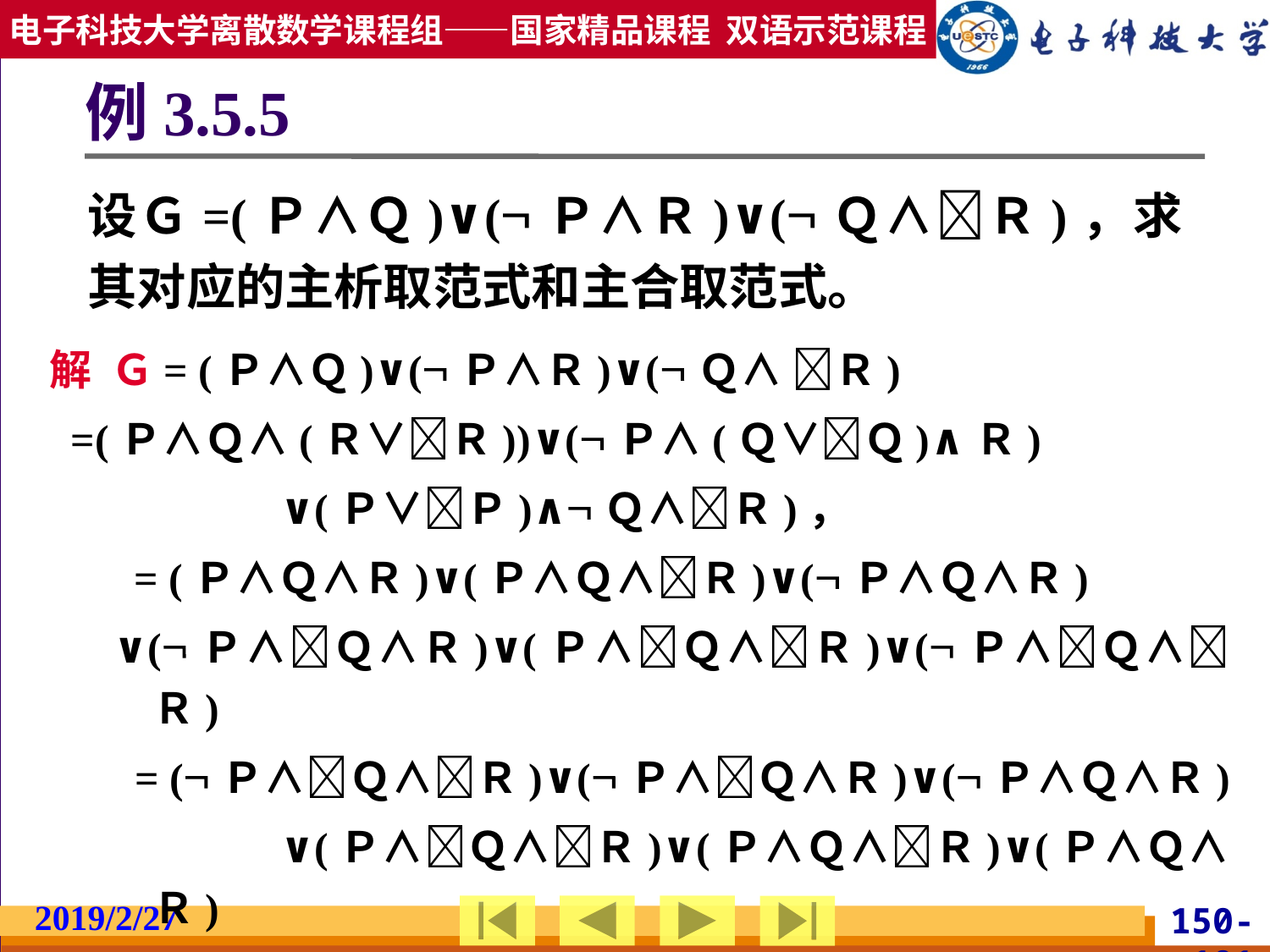

# 例3.5.5
设Ｇ=(Ｐ∧Ｑ)∨(¬Ｐ∧Ｒ)∨(¬Ｑ∧¬Ｒ)，求其对应的主析取范式和主合取范式。
解  Ｇ= (Ｐ∧Ｑ)∨(¬Ｐ∧Ｒ)∨(¬Ｑ∧ ¬Ｒ)
  =(Ｐ∧Ｑ∧(Ｒ∨¬Ｒ))∨(¬Ｐ∧(Ｑ∨¬Ｑ)∧Ｒ)
		∨(Ｐ∨¬Ｐ)∧¬Ｑ∧¬Ｒ)，
  = (Ｐ∧Ｑ∧Ｒ)∨(Ｐ∧Ｑ∧¬Ｒ)∨(¬Ｐ∧Ｑ∧Ｒ)
∨(¬Ｐ∧¬Ｑ∧Ｒ)∨(Ｐ∧¬Ｑ∧¬Ｒ)∨(¬Ｐ∧¬Ｑ∧¬Ｒ)
  = (¬Ｐ∧¬Ｑ∧¬Ｒ)∨(¬Ｐ∧¬Ｑ∧Ｒ)∨(¬Ｐ∧Ｑ∧Ｒ)
		∨(Ｐ∧¬Ｑ∧¬Ｒ)∨(Ｐ∧Ｑ∧¬Ｒ)∨(Ｐ∧Ｑ∧Ｒ)
  = m0∨m1∨m3∨m4∨m6∨m7  	───主析取范式
2019/2/27